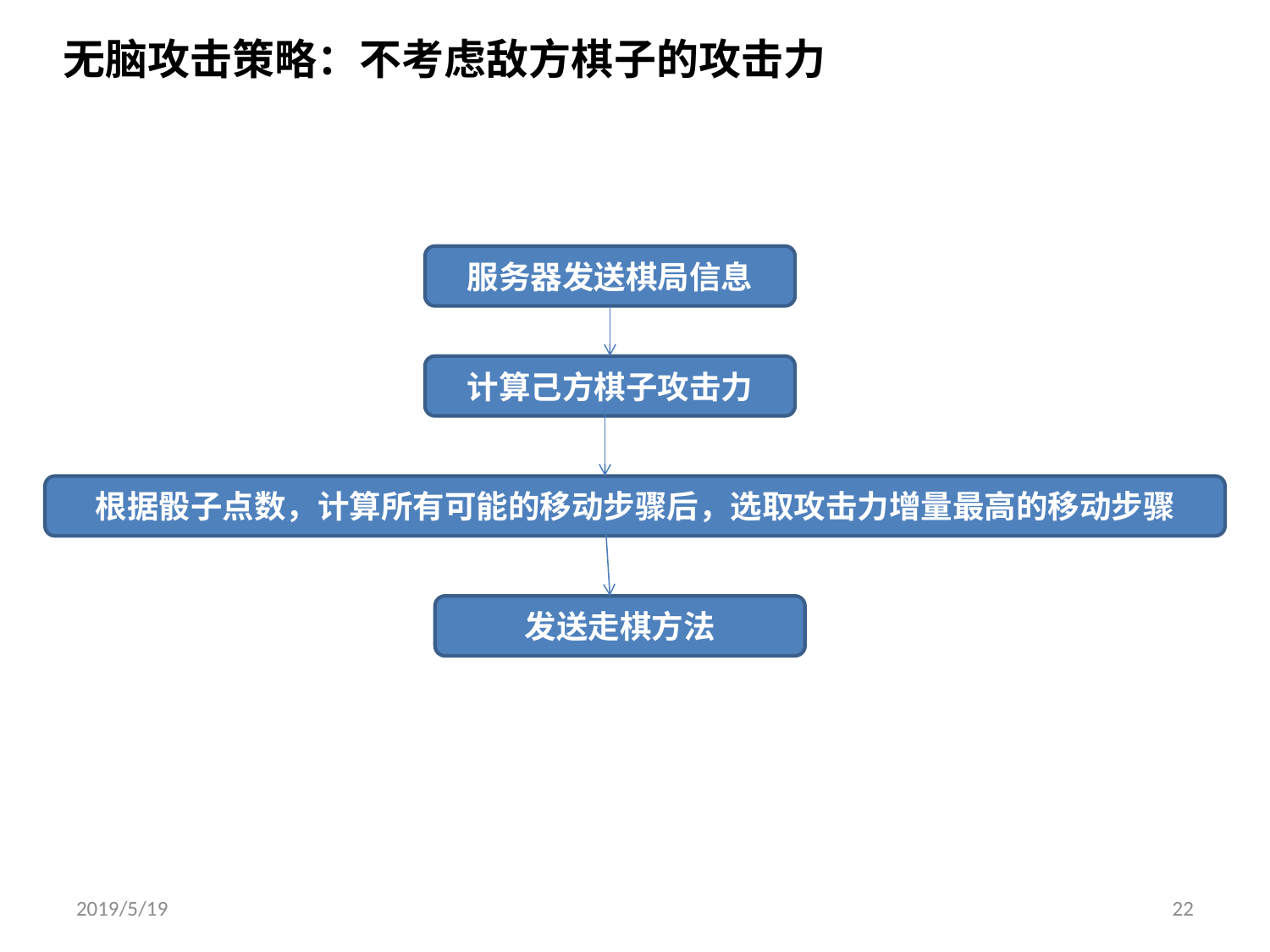

无脑攻击策略：不考虑敌方棋子的攻击力
服务器发送棋局信息
计算己方棋子攻击力
根据骰子点数，计算所有可能的移动步骤后，选取攻击力增量最高的移动步骤
发送走棋方法
2019/5/19
22